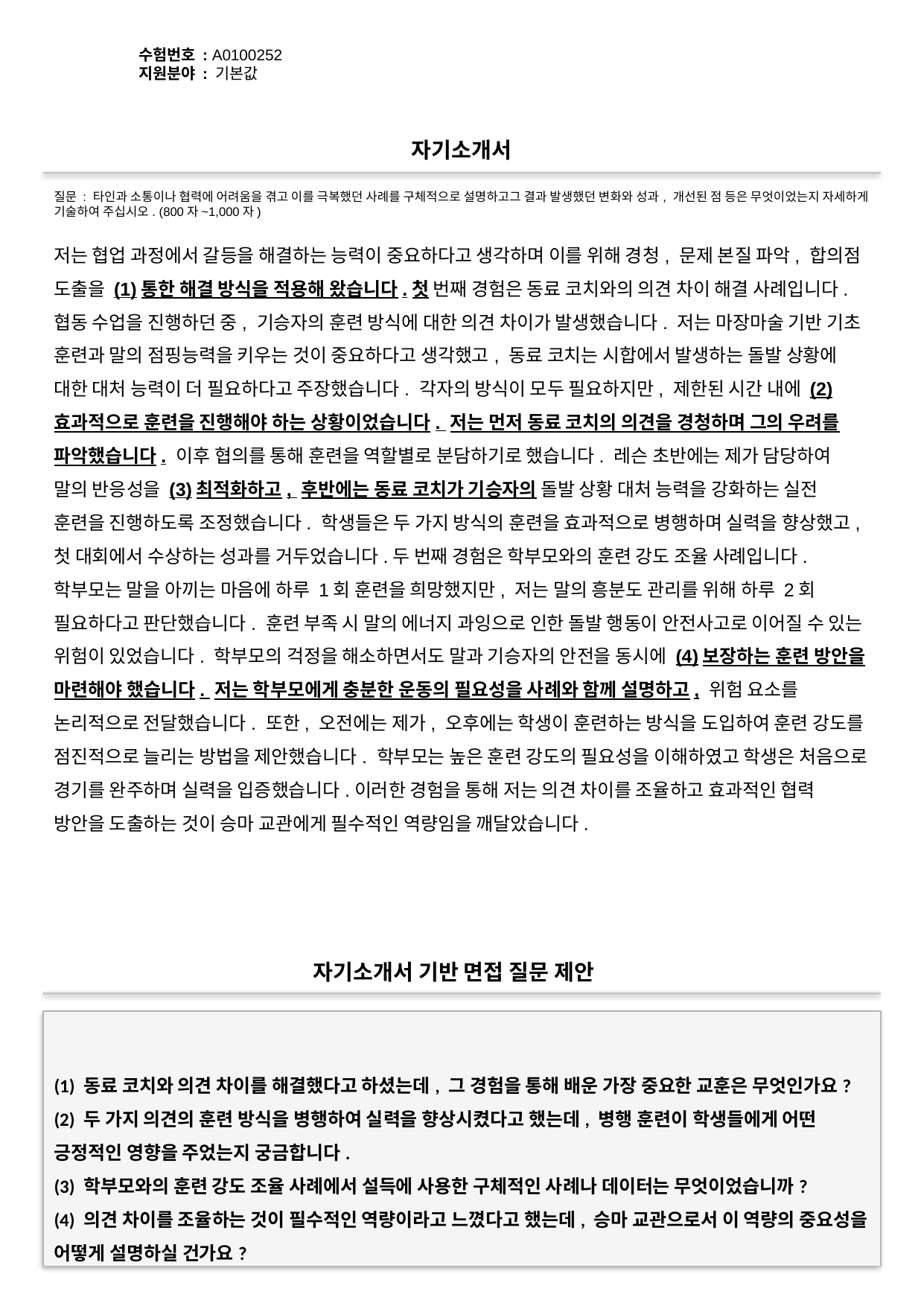

수험번호 : A0100252
지원분야 : 기본값
#

자기소개서

질문 : 타인과 소통이나 협력에 어려움을 겪고 이를 극복했던 사례를 구체적으로 설명하고그 결과 발생했던 변화와 성과, 개선된 점 등은 무엇이었는지 자세하게 기술하여 주십시오. (800자~1,000자)

저는 협업 과정에서 갈등을 해결하는 능력이 중요하다고 생각하며 이를 위해 경청, 문제 본질 파악, 합의점 도출을 (1)통한 해결 방식을 적용해 왔습니다.첫 번째 경험은 동료 코치와의 의견 차이 해결 사례입니다.협동 수업을 진행하던 중, 기승자의 훈련 방식에 대한 의견 차이가 발생했습니다. 저는 마장마술 기반 기초 훈련과 말의 점핑능력을 키우는 것이 중요하다고 생각했고, 동료 코치는 시합에서 발생하는 돌발 상황에 대한 대처 능력이 더 필요하다고 주장했습니다. 각자의 방식이 모두 필요하지만, 제한된 시간 내에 (2)효과적으로 훈련을 진행해야 하는 상황이었습니다. 저는 먼저 동료 코치의 의견을 경청하며 그의 우려를 파악했습니다. 이후 협의를 통해 훈련을 역할별로 분담하기로 했습니다. 레슨 초반에는 제가 담당하여 말의 반응성을 (3)최적화하고, 후반에는 동료 코치가 기승자의 돌발 상황 대처 능력을 강화하는 실전 훈련을 진행하도록 조정했습니다. 학생들은 두 가지 방식의 훈련을 효과적으로 병행하며 실력을 향상했고, 첫 대회에서 수상하는 성과를 거두었습니다.두 번째 경험은 학부모와의 훈련 강도 조율 사례입니다.학부모는 말을 아끼는 마음에 하루 1회 훈련을 희망했지만, 저는 말의 흥분도 관리를 위해 하루 2회 필요하다고 판단했습니다. 훈련 부족 시 말의 에너지 과잉으로 인한 돌발 행동이 안전사고로 이어질 수 있는 위험이 있었습니다. 학부모의 걱정을 해소하면서도 말과 기승자의 안전을 동시에 (4)보장하는 훈련 방안을 마련해야 했습니다. 저는 학부모에게 충분한 운동의 필요성을 사례와 함께 설명하고, 위험 요소를 논리적으로 전달했습니다. 또한, 오전에는 제가, 오후에는 학생이 훈련하는 방식을 도입하여 훈련 강도를 점진적으로 늘리는 방법을 제안했습니다. 학부모는 높은 훈련 강도의 필요성을 이해하였고 학생은 처음으로 경기를 완주하며 실력을 입증했습니다.이러한 경험을 통해 저는 의견 차이를 조율하고 효과적인 협력 방안을 도출하는 것이 승마 교관에게 필수적인 역량임을 깨달았습니다.

자기소개서 기반 면접 질문 제안

(1) 동료 코치와 의견 차이를 해결했다고 하셨는데, 그 경험을 통해 배운 가장 중요한 교훈은 무엇인가요?
(2) 두 가지 의견의 훈련 방식을 병행하여 실력을 향상시켰다고 했는데, 병행 훈련이 학생들에게 어떤 긍정적인 영향을 주었는지 궁금합니다.
(3) 학부모와의 훈련 강도 조율 사례에서 설득에 사용한 구체적인 사례나 데이터는 무엇이었습니까?
(4) 의견 차이를 조율하는 것이 필수적인 역량이라고 느꼈다고 했는데, 승마 교관으로서 이 역량의 중요성을 어떻게 설명하실 건가요?